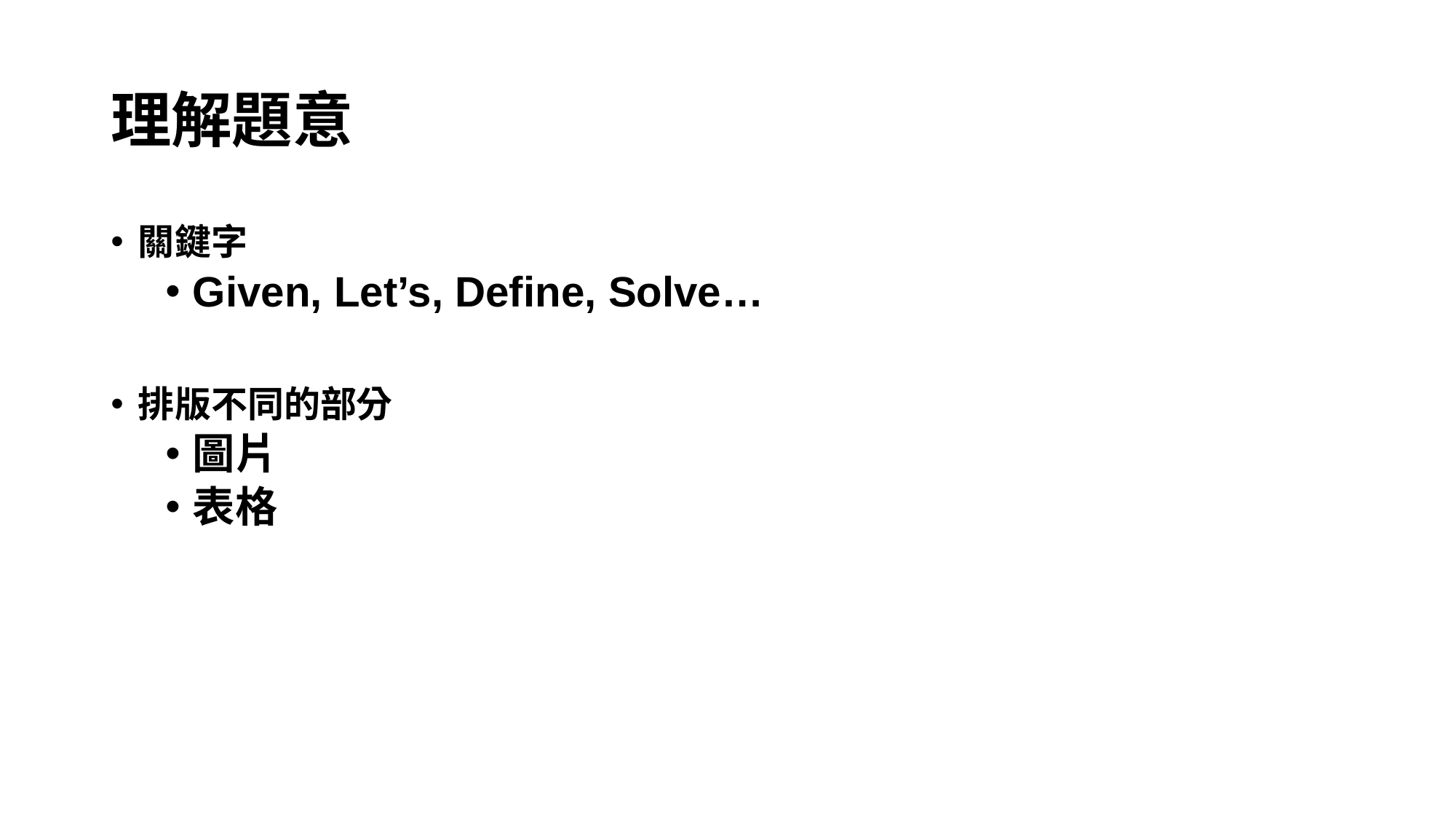

# 理解題意
關鍵字
Given, Let’s, Define, Solve…

排版不同的部分
圖片
表格